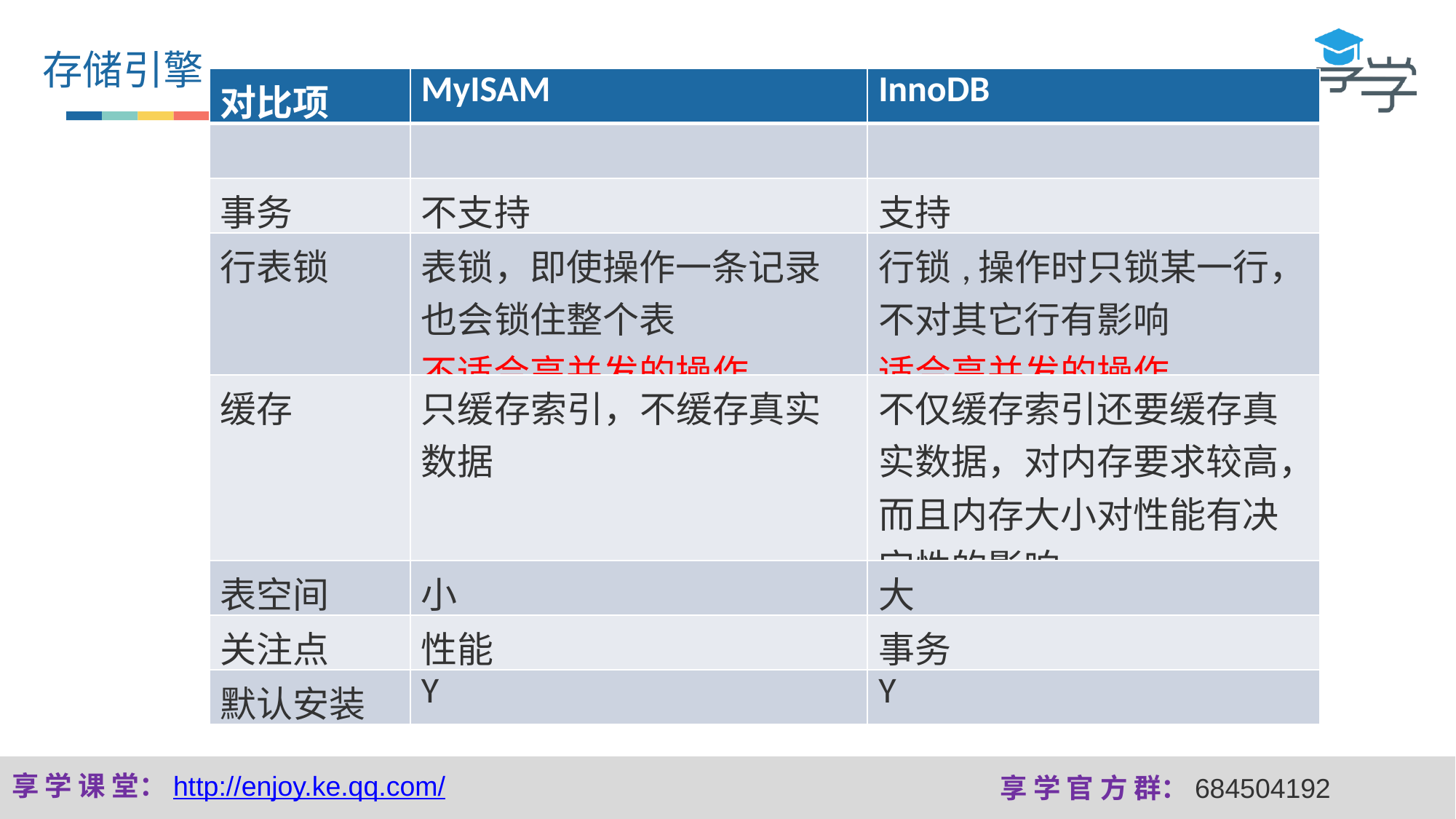

存储引擎
| 对比项 | MyISAM | InnoDB |
| --- | --- | --- |
|  |  |  |
| 事务 | 不支持 | 支持 |
| 行表锁 | 表锁，即使操作一条记录也会锁住整个表 不适合高并发的操作 | 行锁,操作时只锁某一行，不对其它行有影响 适合高并发的操作 |
| 缓存 | 只缓存索引，不缓存真实数据 | 不仅缓存索引还要缓存真实数据，对内存要求较高，而且内存大小对性能有决定性的影响 |
| 表空间 | 小 | 大 |
| 关注点 | 性能 | 事务 |
| 默认安装 | Y | Y |